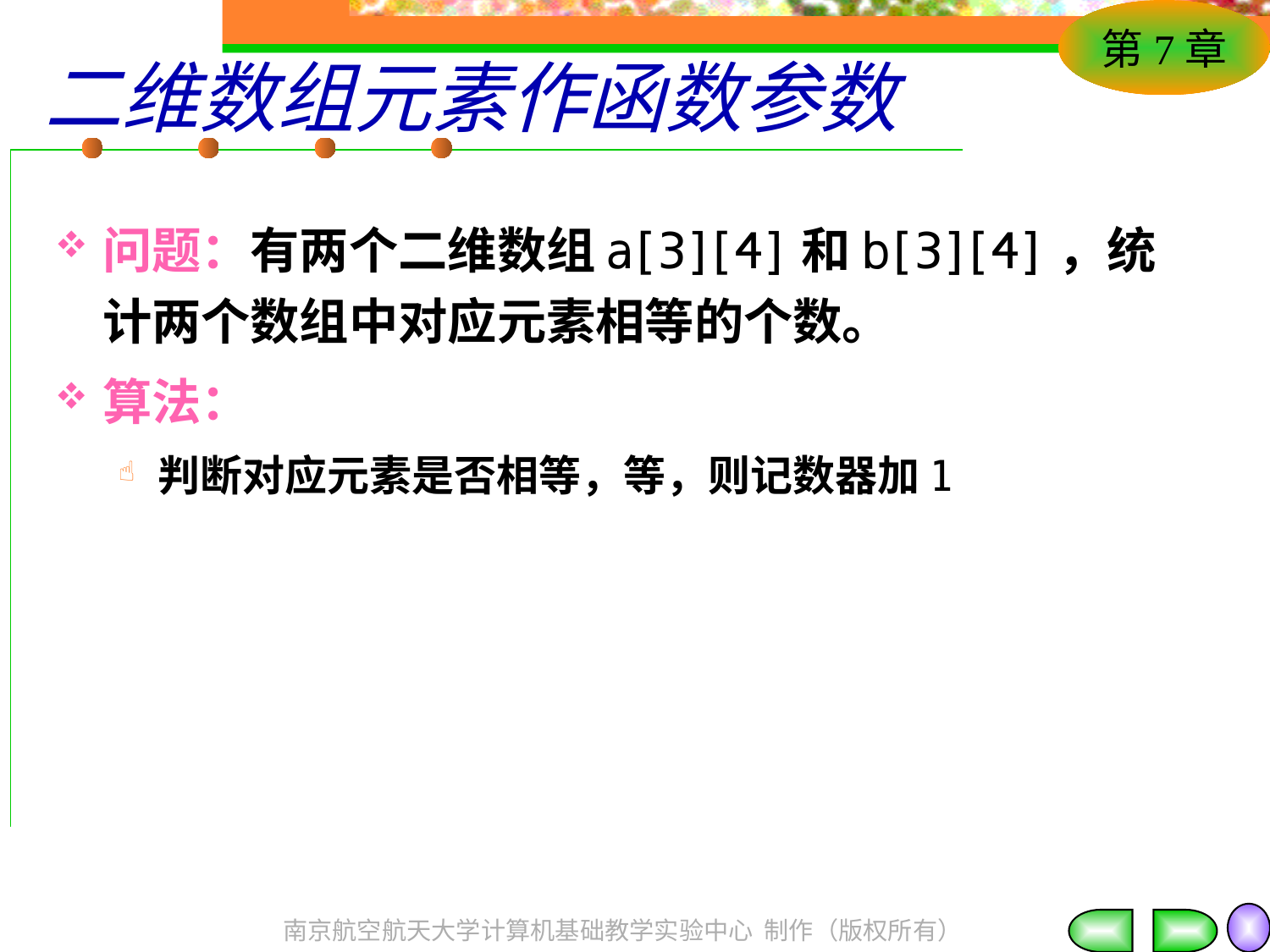

# 二维数组元素作函数参数
问题：有两个二维数组a[3][4]和b[3][4]，统计两个数组中对应元素相等的个数。
算法：
判断对应元素是否相等，等，则记数器加1